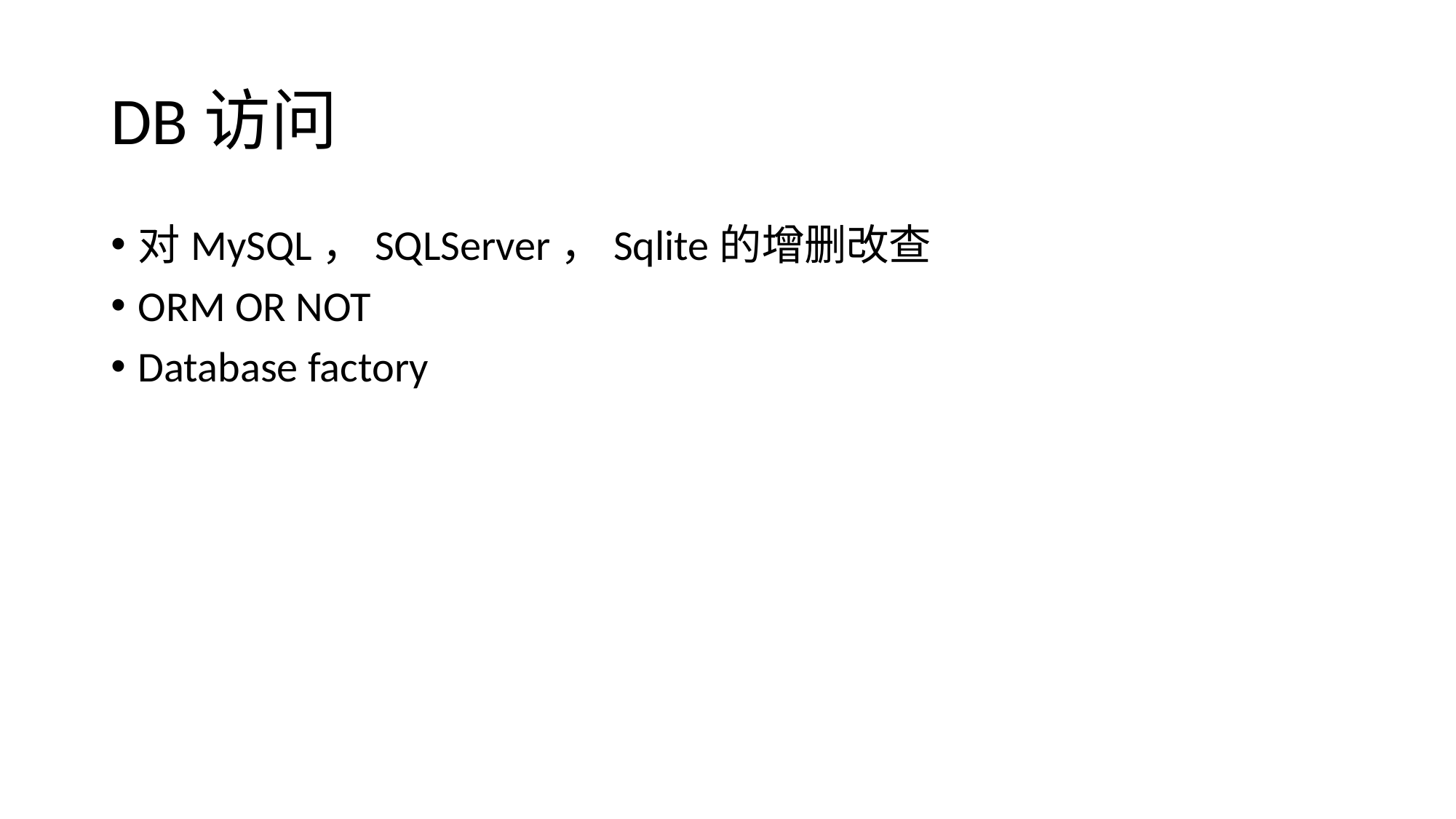

# DB访问
对MySQL，SQLServer，Sqlite的增删改查
ORM OR NOT
Database factory